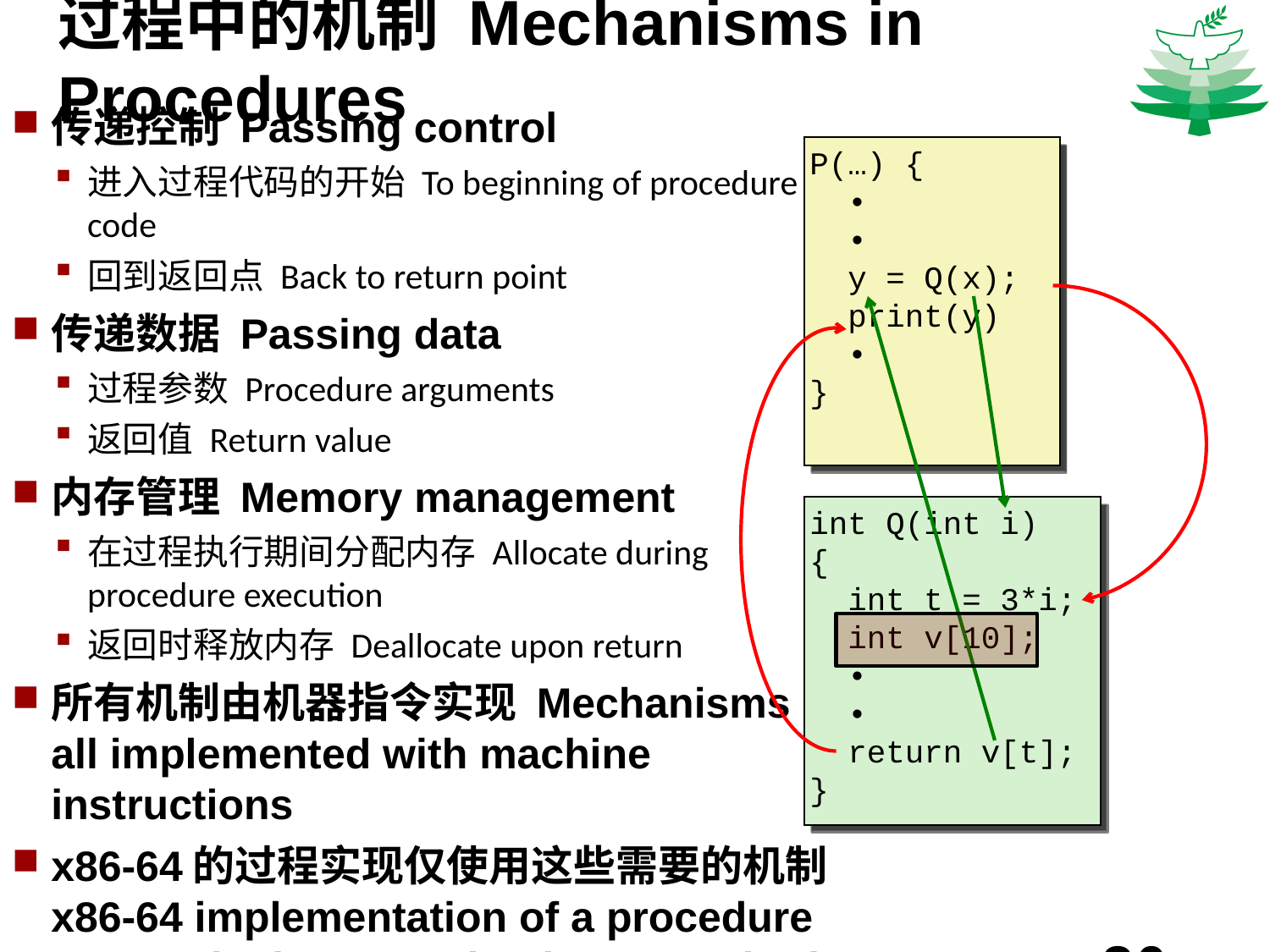

# 过程中的机制 Mechanisms in Procedures
传递控制 Passing control
进入过程代码的开始 To beginning of procedure code
回到返回点 Back to return point
传递数据 Passing data
过程参数 Procedure arguments
返回值 Return value
内存管理 Memory management
在过程执行期间分配内存 Allocate during procedure execution
返回时释放内存 Deallocate upon return
所有机制由机器指令实现 Mechanisms all implemented with machine instructions
x86-64的过程实现仅使用这些需要的机制 x86-64 implementation of a procedure uses only those mechanisms required
P(…) {
  •
  •
  y = Q(x);
  print(y)
  •
}

int Q(int i)
{
  int t = 3*i;
  int v[10];
  •
  •
  return v[t];
}